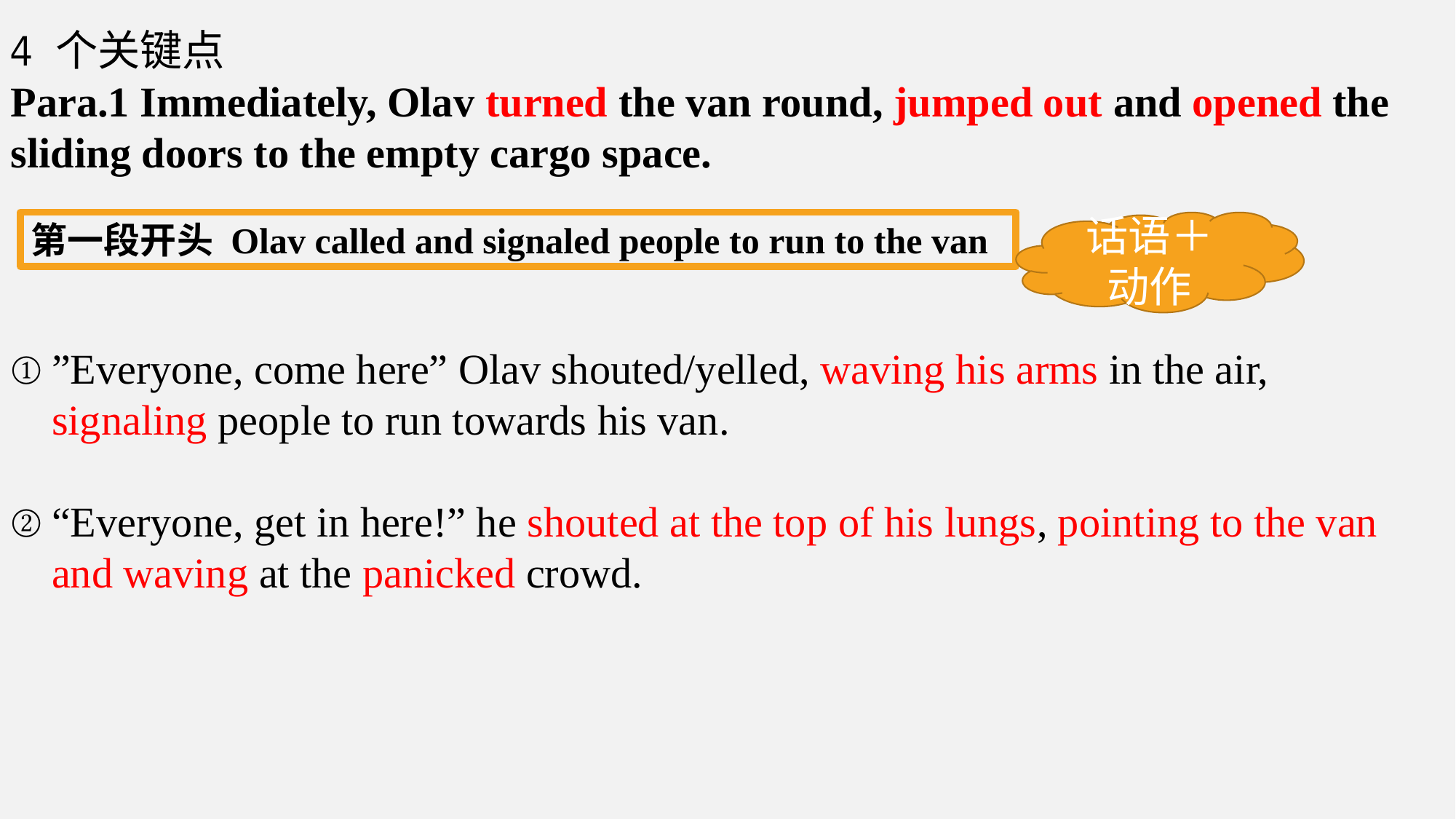

4 个关键点
Para.1 Immediately, Olav turned the van round, jumped out and opened the sliding doors to the empty cargo space.

第一段开头 Olav called and signaled people to run to the van
话语＋动作
”Everyone, come here” Olav shouted/yelled, waving his arms in the air, signaling people to run towards his van.

“Everyone, get in here!” he shouted at the top of his lungs, pointing to the van and waving at the panicked crowd.